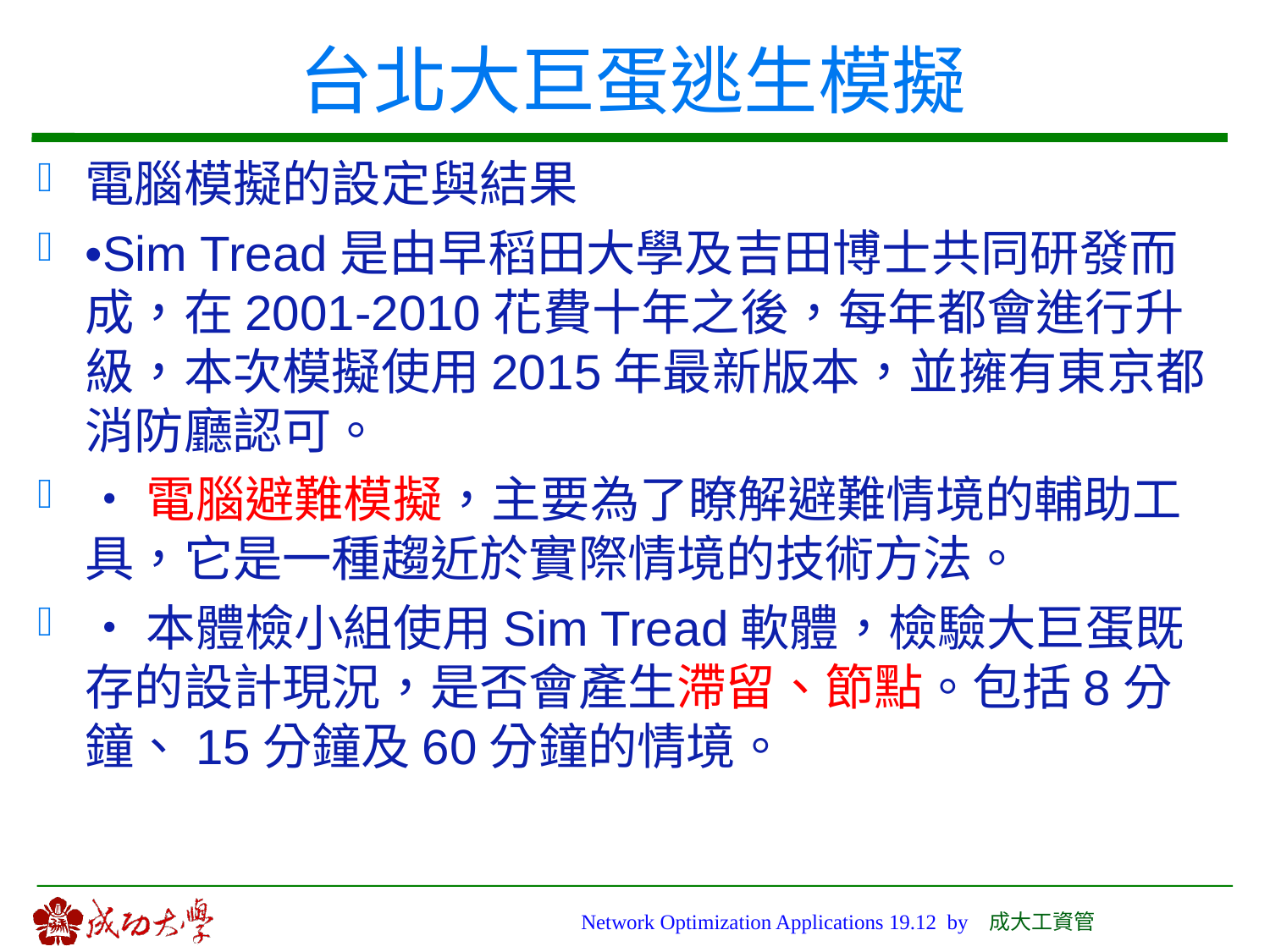

# 台北大巨蛋逃生模擬
電腦模擬的設定與結果
•Sim Tread是由早稻田大學及吉田博士共同研發而成，在2001-2010花費十年之後，每年都會進行升級，本次模擬使用2015年最新版本，並擁有東京都消防廳認可。
•電腦避難模擬，主要為了瞭解避難情境的輔助工具，它是一種趨近於實際情境的技術方法。
•本體檢小組使用Sim Tread軟體，檢驗大巨蛋既存的設計現況，是否會產生滯留、節點。包括8分鐘、15分鐘及60分鐘的情境。

Network Optimization Applications 19.12  by   成大工資管